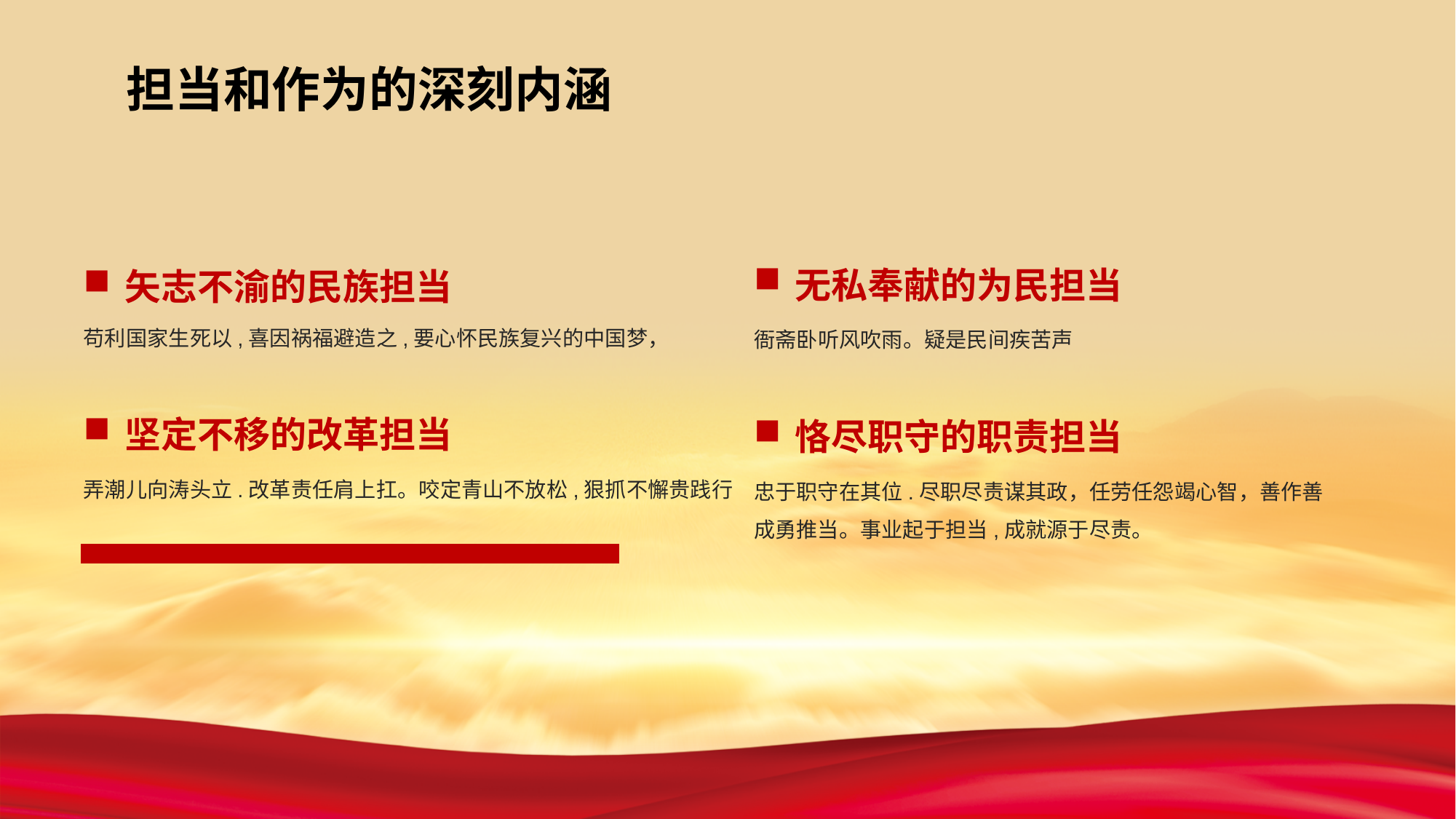

担当和作为的深刻内涵
无私奉献的为民担当
矢志不渝的民族担当
苟利国家生死以,喜因祸福避造之,要心怀民族复兴的中国梦，
衙斋卧听风吹雨。疑是民间疾苦声
坚定不移的改革担当
恪尽职守的职责担当
弄潮儿向涛头立.改革责任肩上扛。咬定青山不放松,狠抓不懈贵践行
忠于职守在其位.尽职尽责谋其政，任劳任怨竭心智，善作善成勇推当。事业起于担当,成就源于尽责。